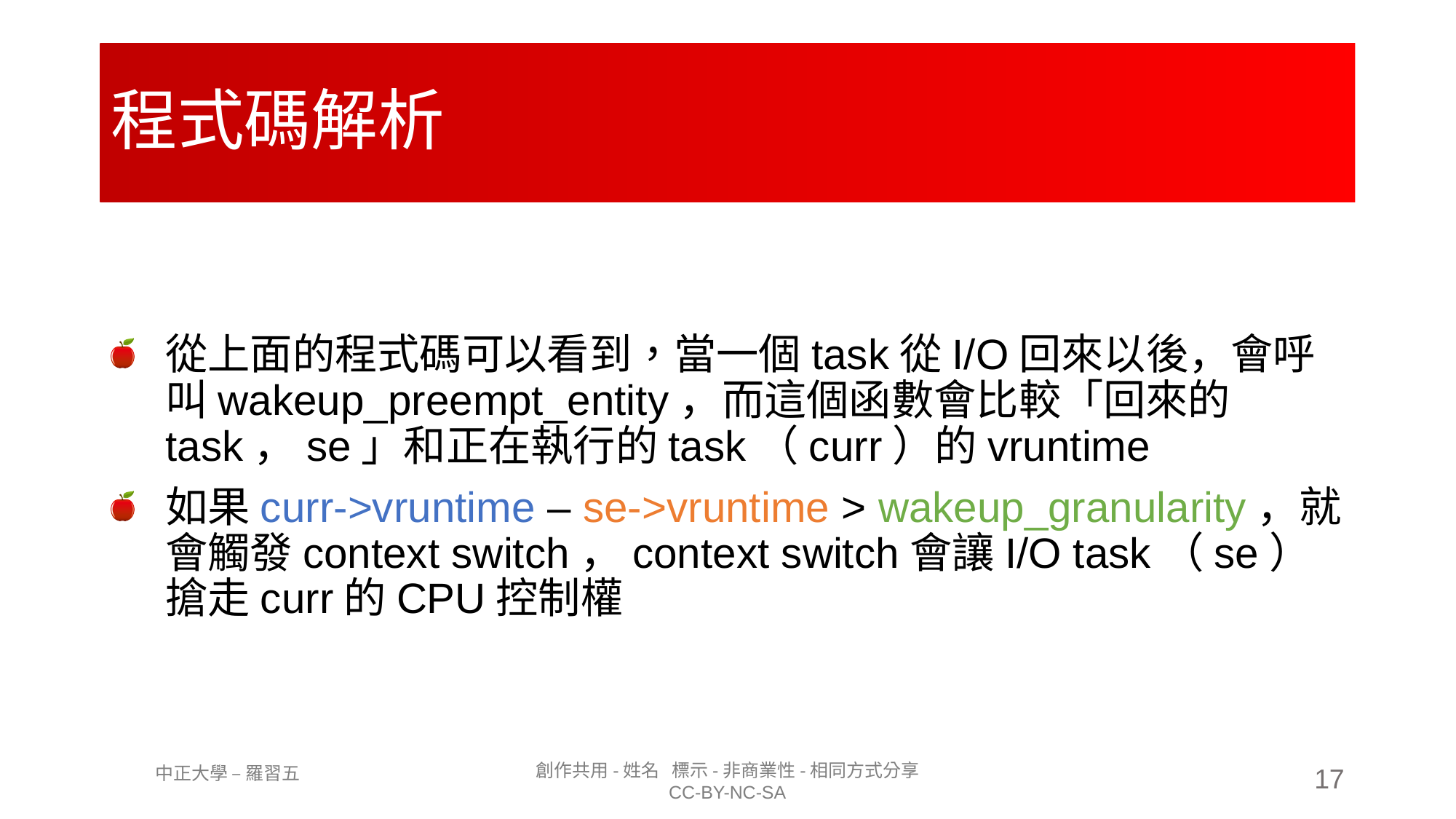

# 程式碼解析
從上面的程式碼可以看到，當一個task從I/O回來以後，會呼叫wakeup_preempt_entity，而這個函數會比較「回來的task，se」和正在執行的task（curr）的vruntime
如果curr->vruntime – se->vruntime > wakeup_granularity，就會觸發context switch，context switch會讓I/O task（se）搶走curr的CPU控制權